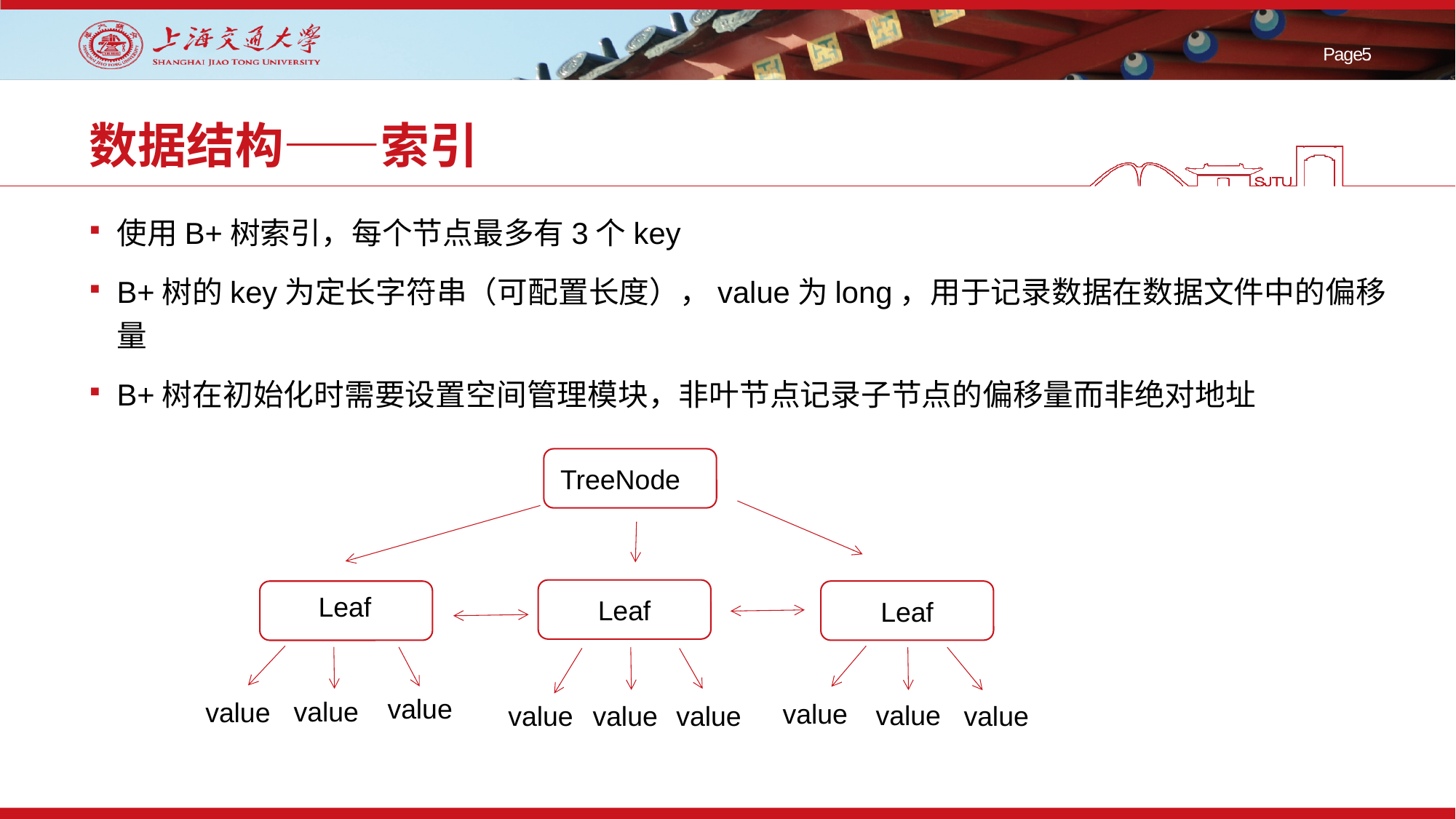

# 数据结构——索引
使用B+树索引，每个节点最多有3个key
B+树的key为定长字符串（可配置长度），value为long，用于记录数据在数据文件中的偏移量
B+树在初始化时需要设置空间管理模块，非叶节点记录子节点的偏移量而非绝对地址

TreeNode

Leaf

Leaf

Leaf
value
value
value
value
value
value
value
value
value